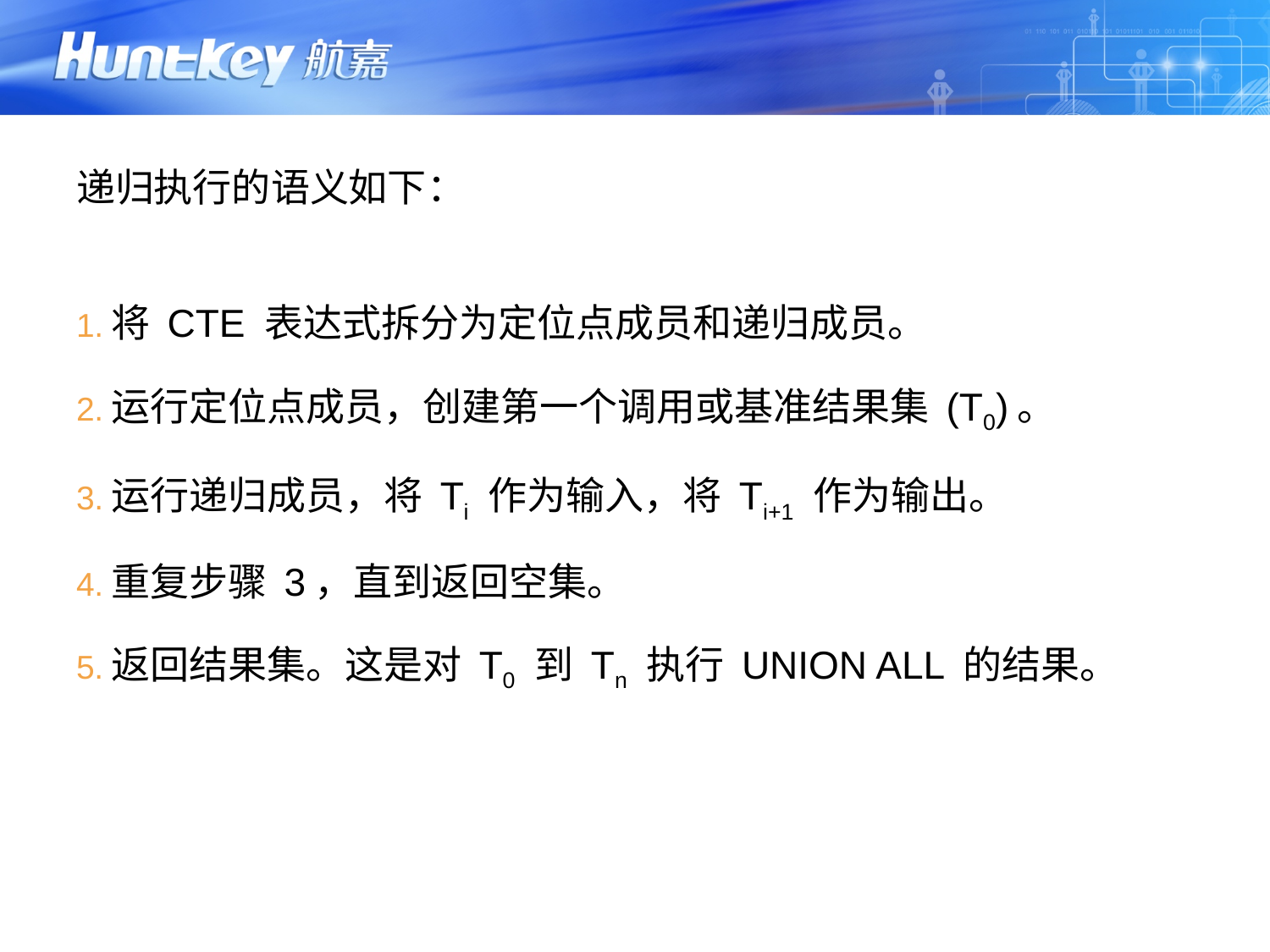

递归执行的语义如下：

将 CTE 表达式拆分为定位点成员和递归成员。
运行定位点成员，创建第一个调用或基准结果集 (T0)。
运行递归成员，将 Ti 作为输入，将 Ti+1 作为输出。
重复步骤 3，直到返回空集。
返回结果集。这是对 T0 到 Tn 执行 UNION ALL 的结果。